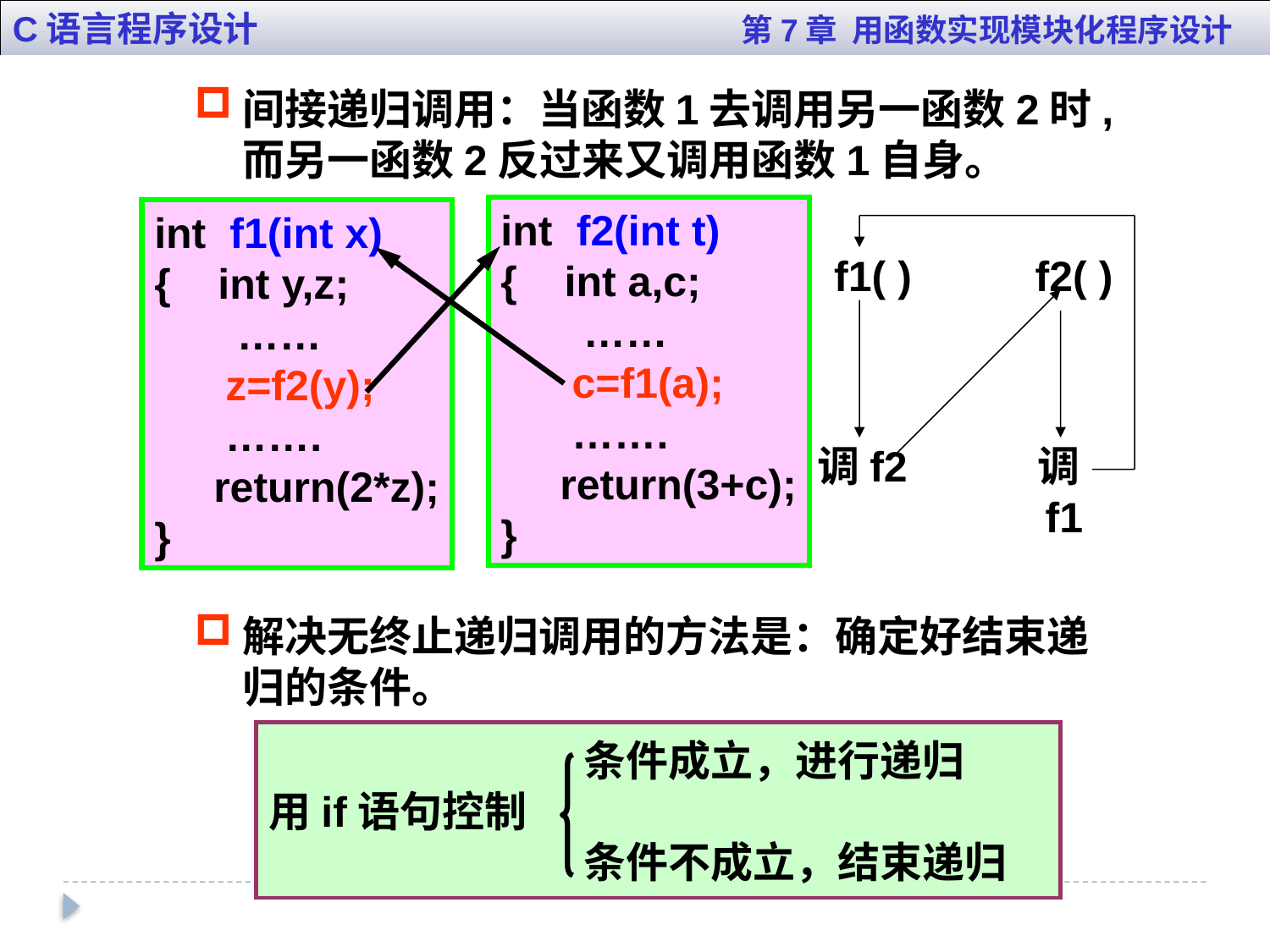

C语言程序设计                                                            第7章  用函数实现模块化程序设计
间接递归调用：当函数1去调用另一函数2时,而另一函数2反过来又调用函数1自身。
int  f2(int t)
{    int a,c;
       ……
      c=f1(a);
      …….
     return(3+c);
}
int  f1(int x)
{    int y,z;
       ……
      z=f2(y);
      …….
     return(2*z);
}

f2( )
f1( )

调f1
调f2

解决无终止递归调用的方法是：确定好结束递归的条件。
                                条件成立，进行递归
用if语句控制
                                条件不成立，结束递归